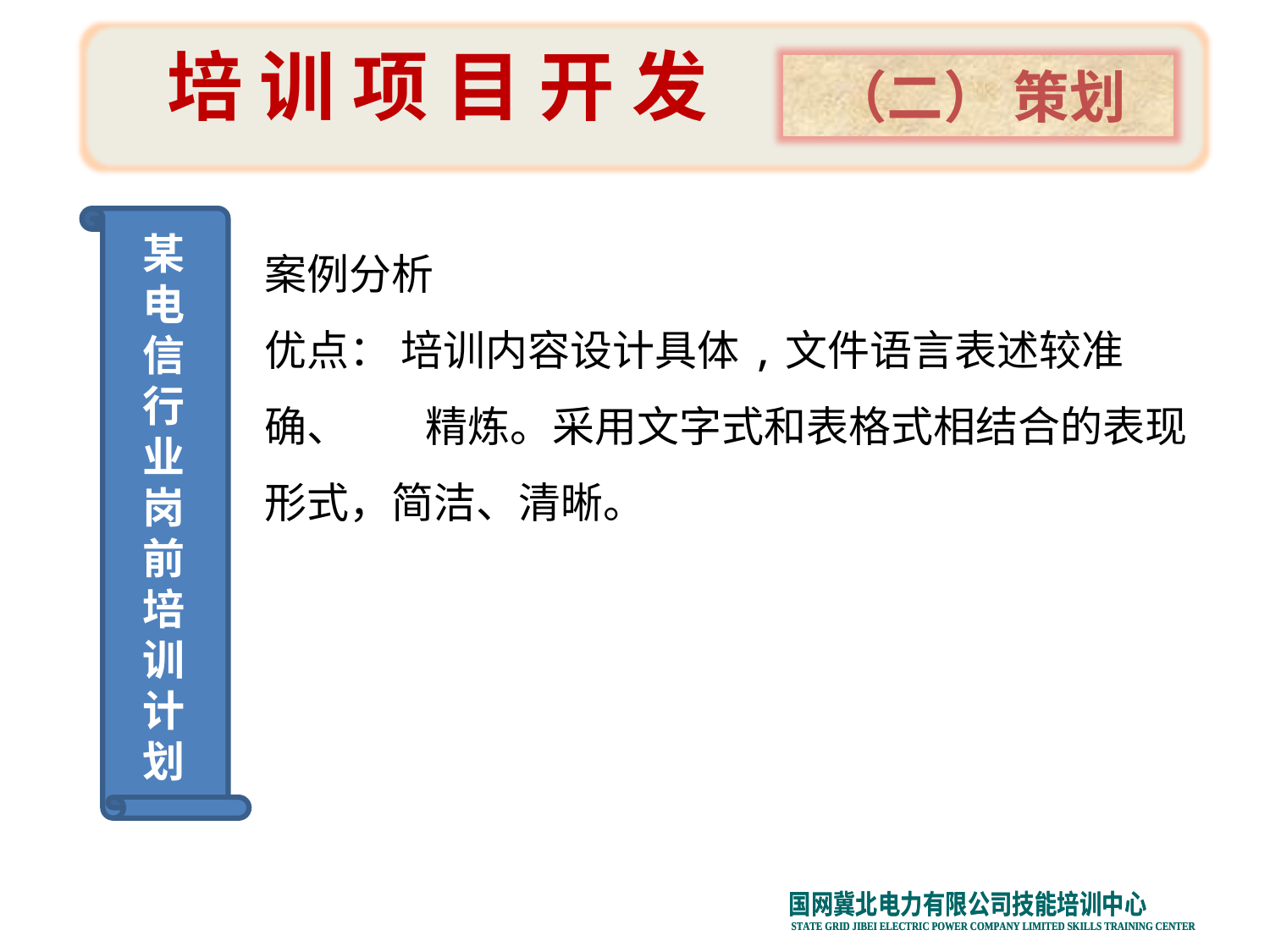

培 训 项 目 开 发
（二） 策划
某电信行业岗前培训计划

案例分析
优点： 培训内容设计具体,文件语言表述较准确、        精炼。采用文字式和表格式相结合的表现形式，简洁、清晰。